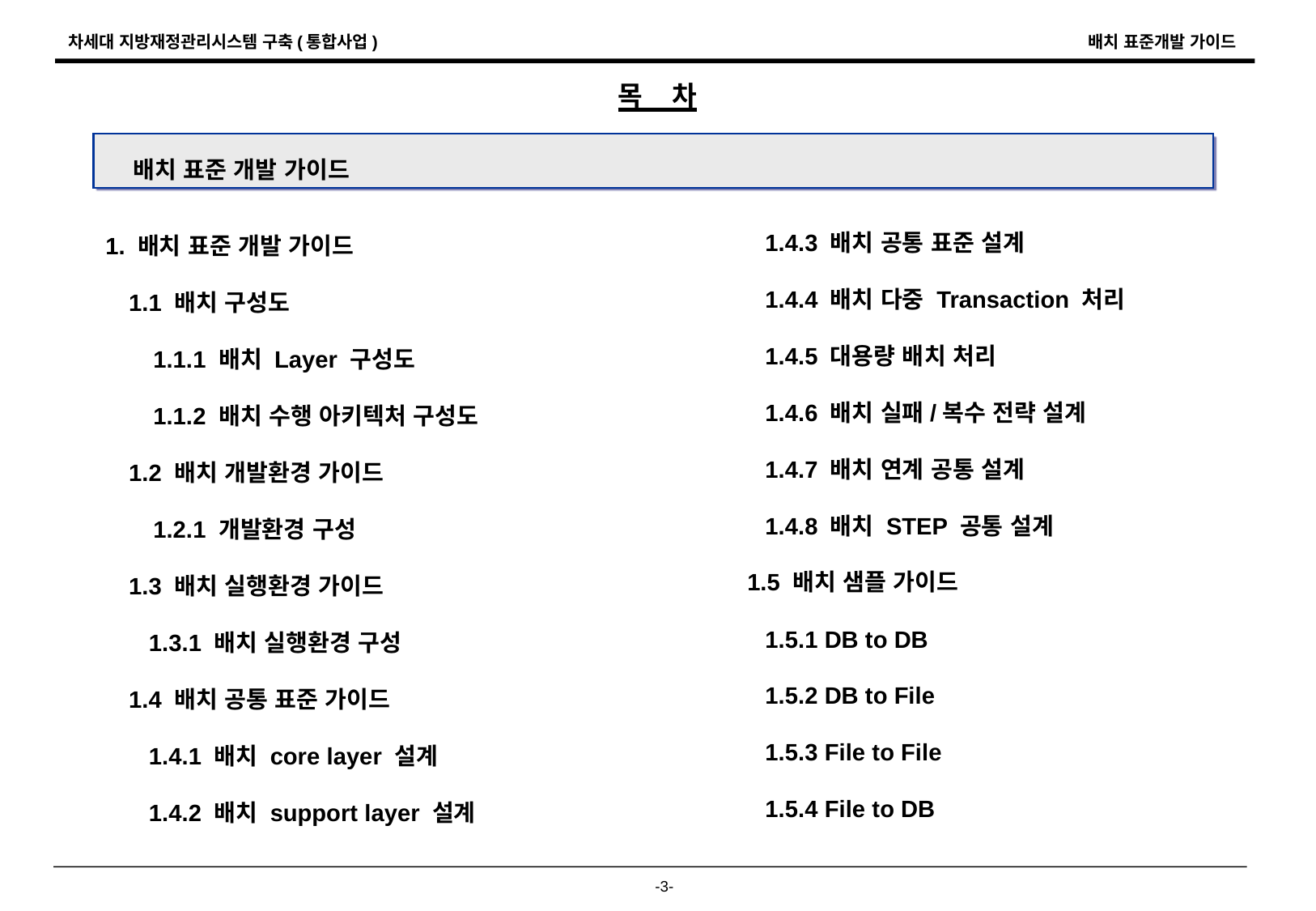

목    차
배치 표준 개발 가이드

1.4.3 배치 공통 표준 설계
1.4.4 배치 다중 Transaction 처리
1.4.5 대용량 배치 처리
1.4.6 배치 실패/복수 전략 설계
1.4.7 배치 연계 공통 설계
1.4.8 배치 STEP 공통 설계
 1.5 배치 샘플 가이드
1.5.1 DB to DB
1.5.2 DB to File
1.5.3 File to File
1.5.4 File to DB
1. 배치 표준 개발 가이드
1.1 배치 구성도
1.1.1 배치 Layer 구성도
1.1.2 배치 수행 아키텍처 구성도
1.2 배치 개발환경 가이드
1.2.1 개발환경 구성
1.3 배치 실행환경 가이드
   1.3.1 배치 실행환경 구성
1.4 배치 공통 표준 가이드
   1.4.1 배치 core layer 설계
   1.4.2 배치 support layer 설계